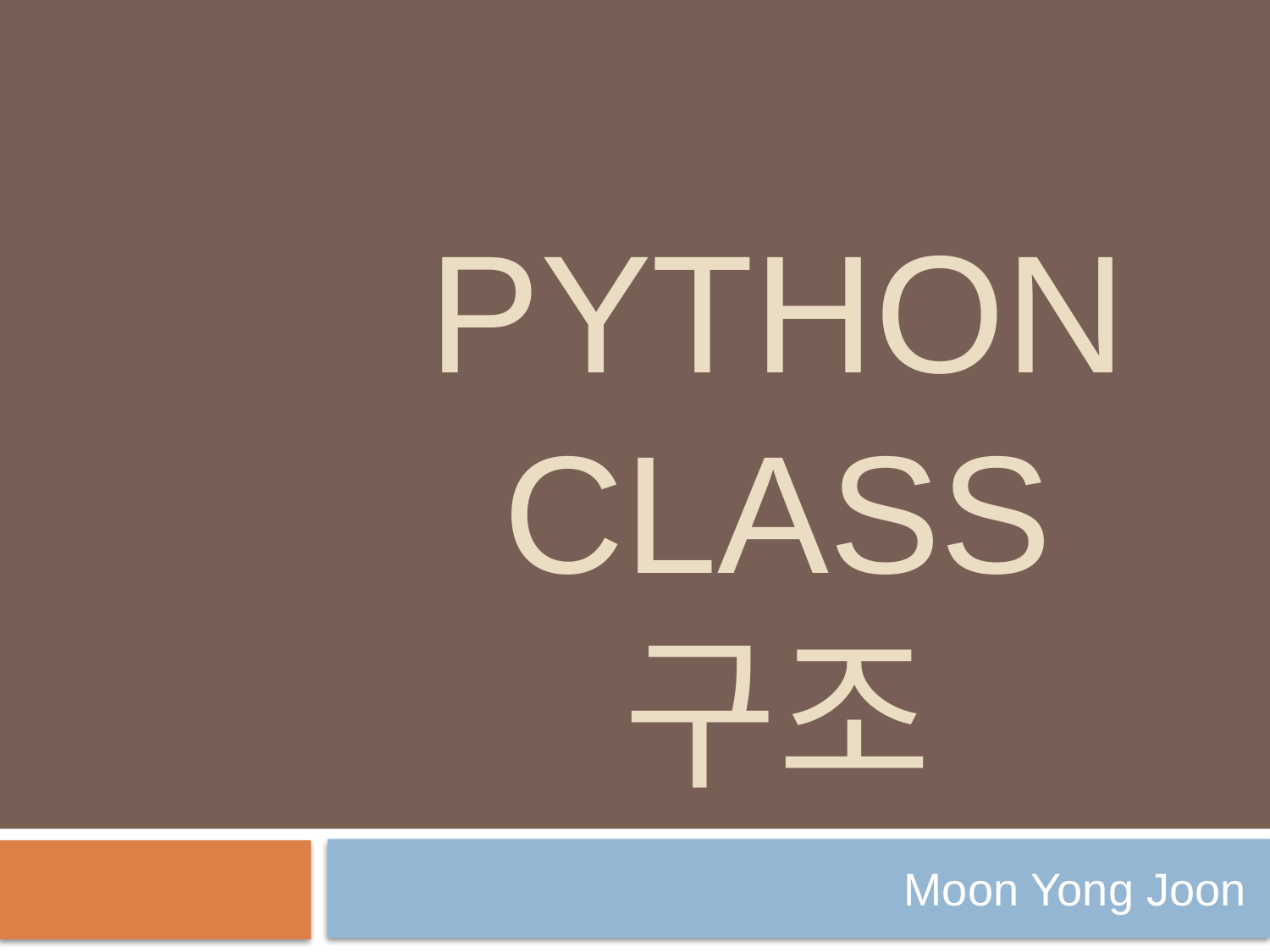

# Python class 구조
Moon Yong Joon